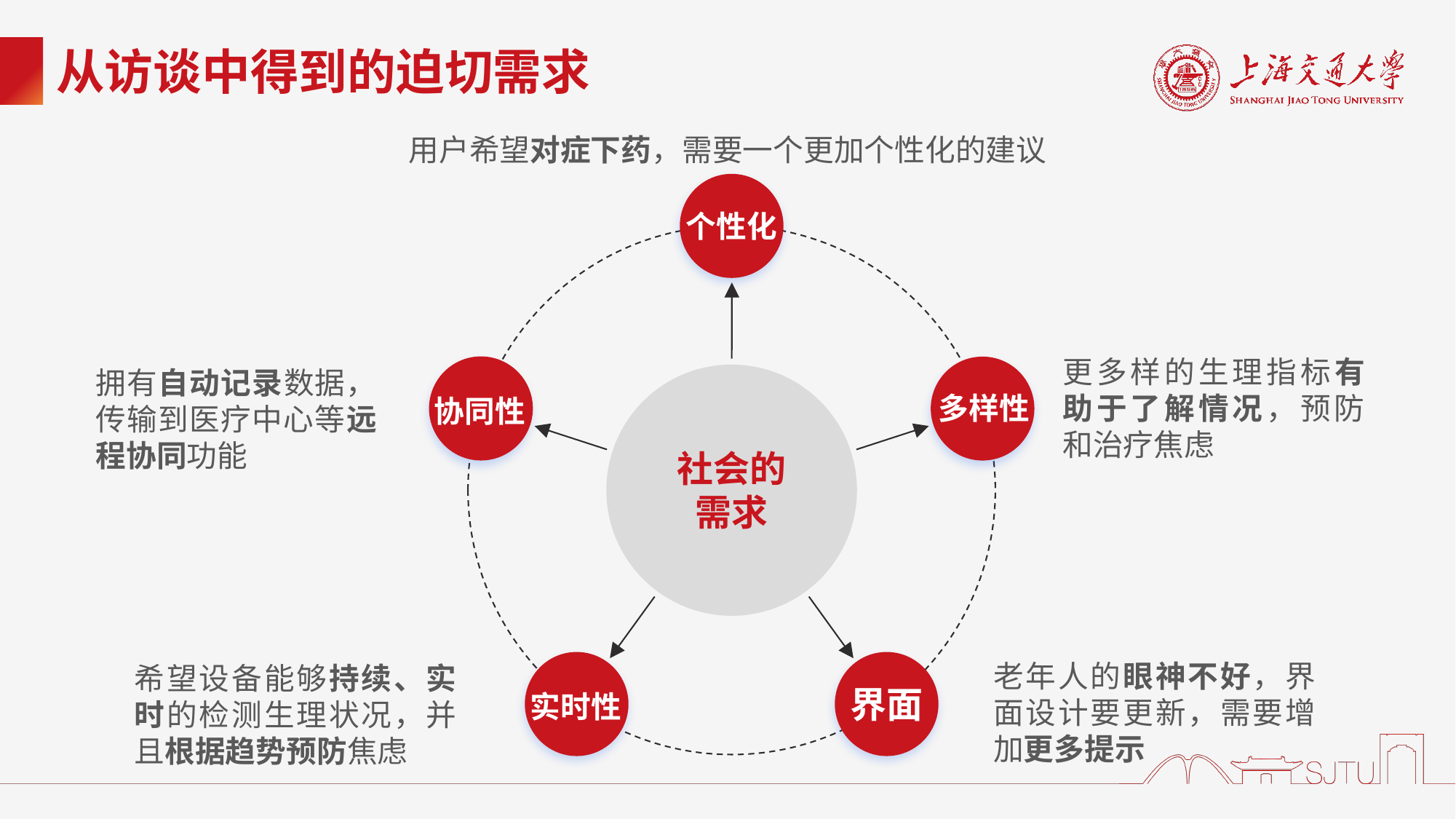

# 从访谈中得到的迫切需求
用户希望对症下药，需要一个更加个性化的建议

个性化

更多样的生理指标有助于了解情况，预防和治疗焦虑

拥有自动记录数据，传输到医疗中心等远程协同功能

多样性
协同性

社会的需求

老年人的眼神不好，界面设计要更新，需要增加更多提示
希望设备能够持续、实时的检测生理状况，并且根据趋势预防焦虑
界面
实时性